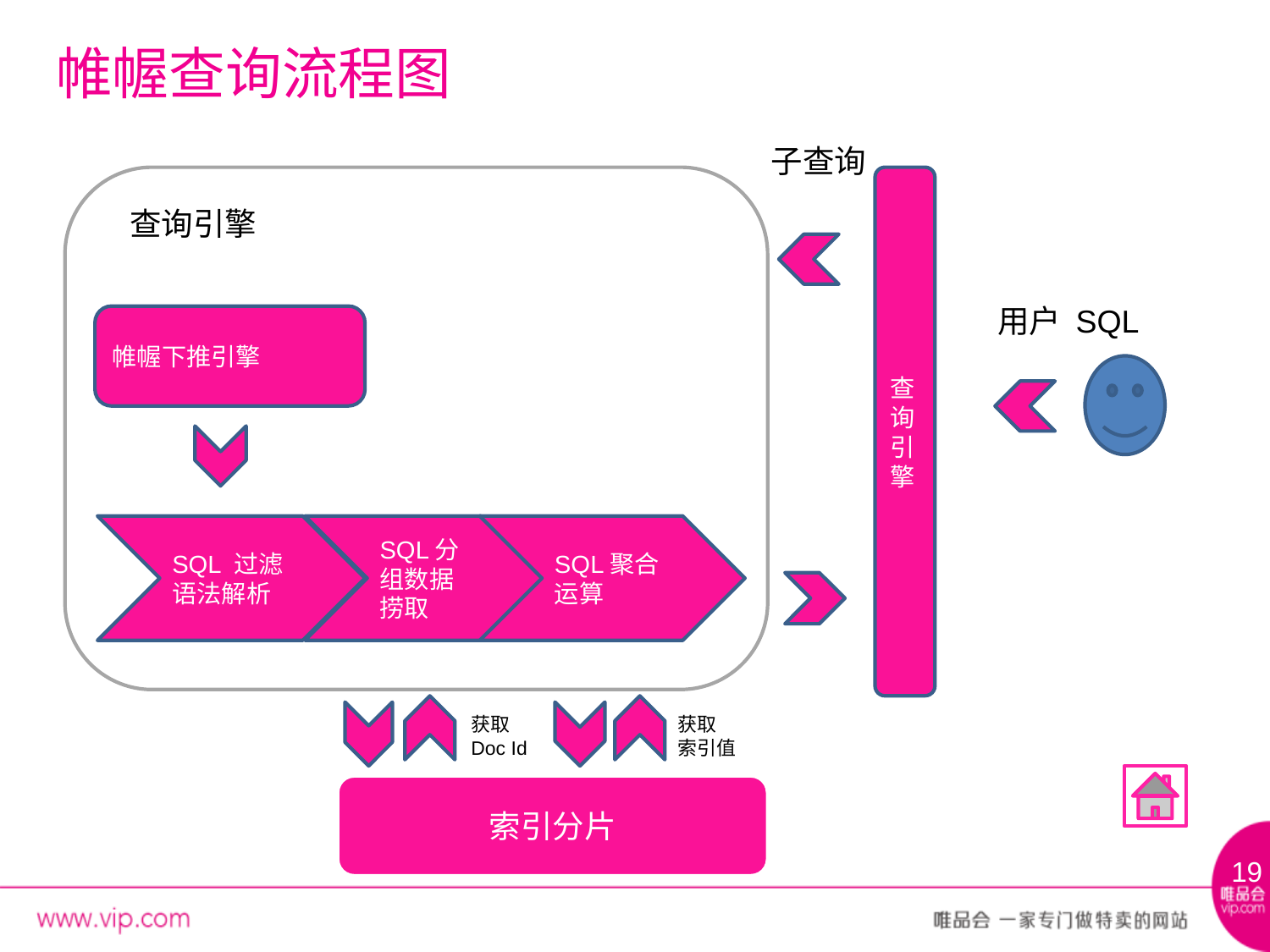

# 帷幄查询流程图
子查询
查询引擎
查
询
引
擎
查询引擎

用户 SQL
帷幄下推引擎

SQL分组数据捞取
SQL 过滤语法解析
SQL聚合运算

获取
Doc Id
获取
索引值

索引分片